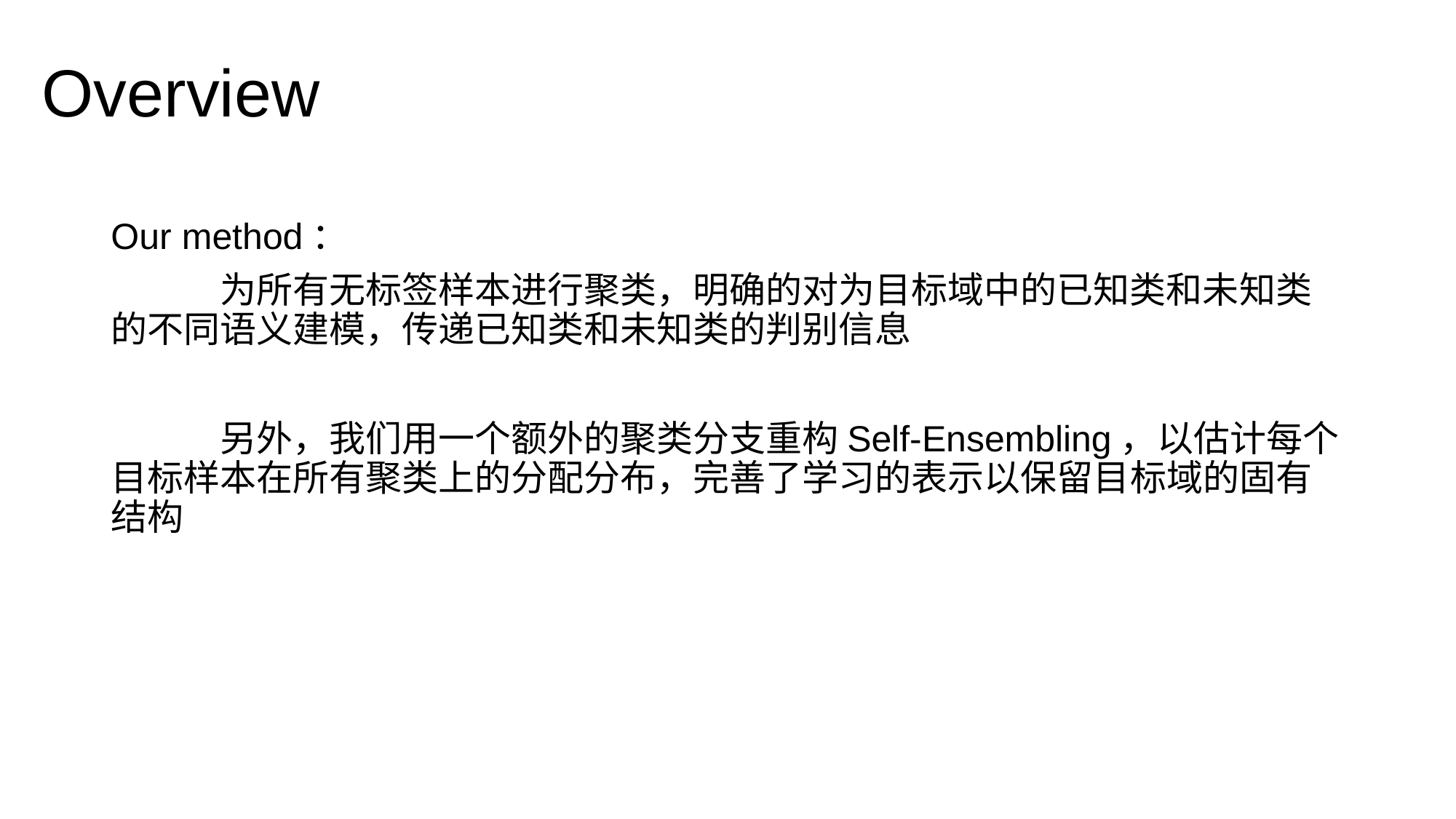

# Overview

Our method：
	为所有无标签样本进行聚类，明确的对为目标域中的已知类和未知类的不同语义建模，传递已知类和未知类的判别信息

	另外，我们用一个额外的聚类分支重构Self-Ensembling，以估计每个目标样本在所有聚类上的分配分布，完善了学习的表示以保留目标域的固有结构